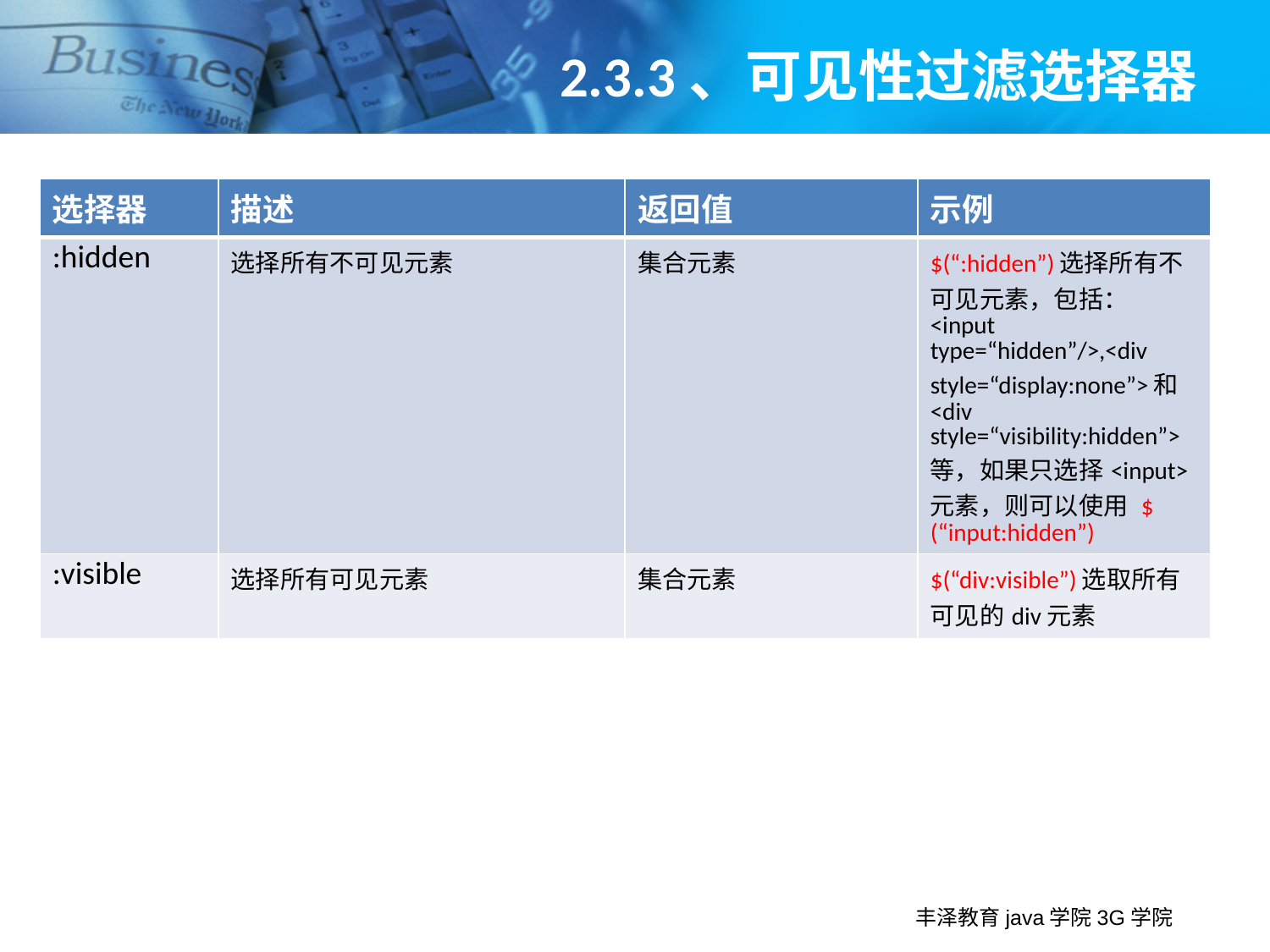

# 2.3.3、可见性过滤选择器
| 选择器 | 描述 | 返回值 | 示例 |
| --- | --- | --- | --- |
| :hidden | 选择所有不可见元素 | 集合元素 | $(“:hidden”)选择所有不可见元素，包括：<input type=“hidden”/>,<div style=“display:none”>和<div style=“visibility:hidden”>等，如果只选择<input>元素，则可以使用 $(“input:hidden”) |
| :visible | 选择所有可见元素 | 集合元素 | $(“div:visible”)选取所有可见的div元素 |